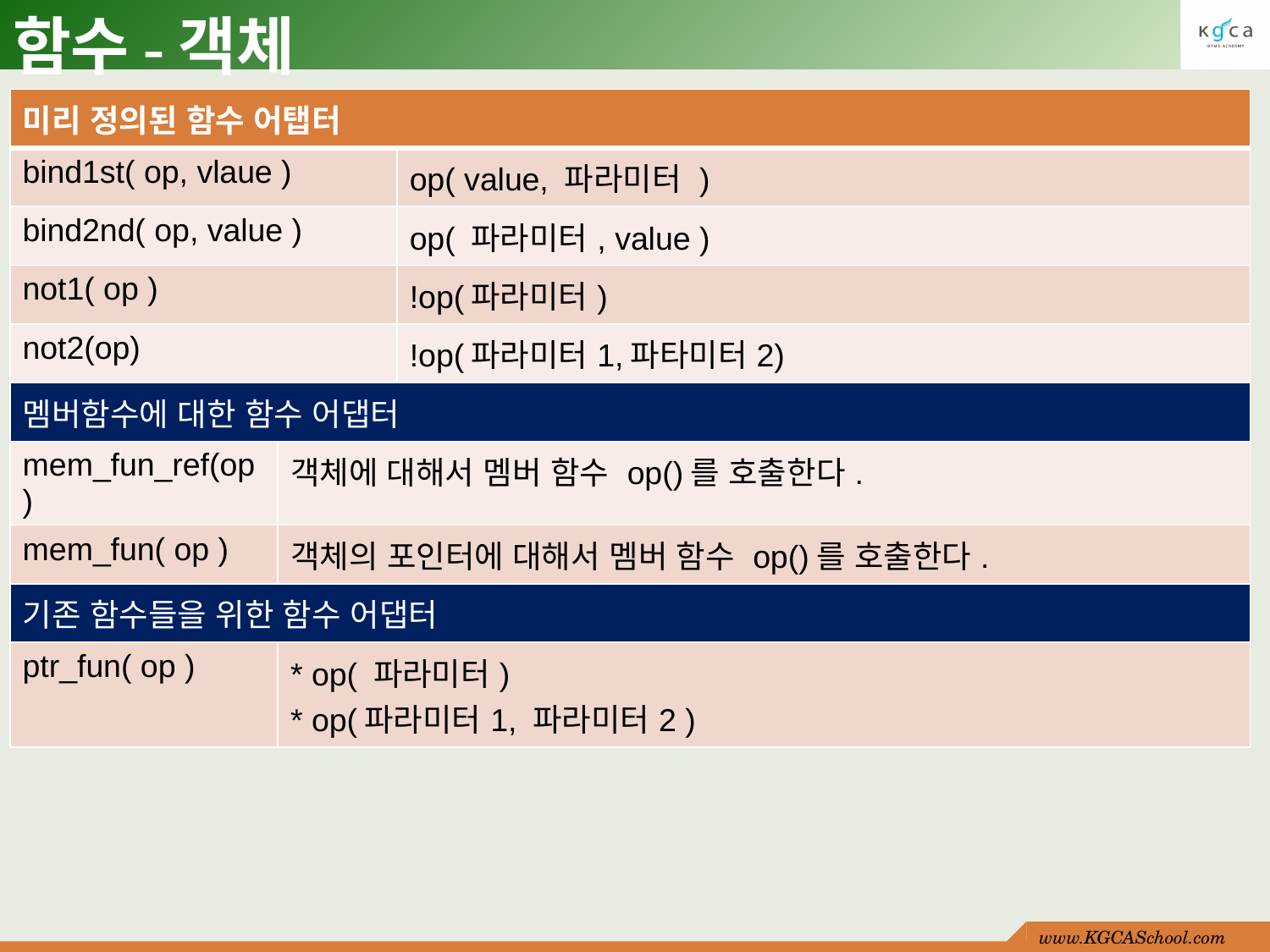

# 함수-객체
| 미리 정의된 함수 어탭터 |  |  |
| --- | --- | --- |
| bind1st( op, vlaue ) |  | op( value, 파라미터 ) |
| bind2nd( op, value ) |  | op( 파라미터, value ) |
| not1( op ) |  | !op(파라미터) |
| not2(op) |  | !op(파라미터1,파타미터2) |
| 멤버함수에 대한 함수 어댑터 |  |  |
| mem\_fun\_ref(op) | 객체에 대해서 멤버 함수 op()를 호출한다. |  |
| mem\_fun( op ) | 객체의 포인터에 대해서 멤버 함수 op()를 호출한다. |  |
| 기존 함수들을 위한 함수 어댑터 |  |  |
| ptr\_fun( op ) | \* op( 파라미터) \* op(파라미터1, 파라미터2 ) |  |